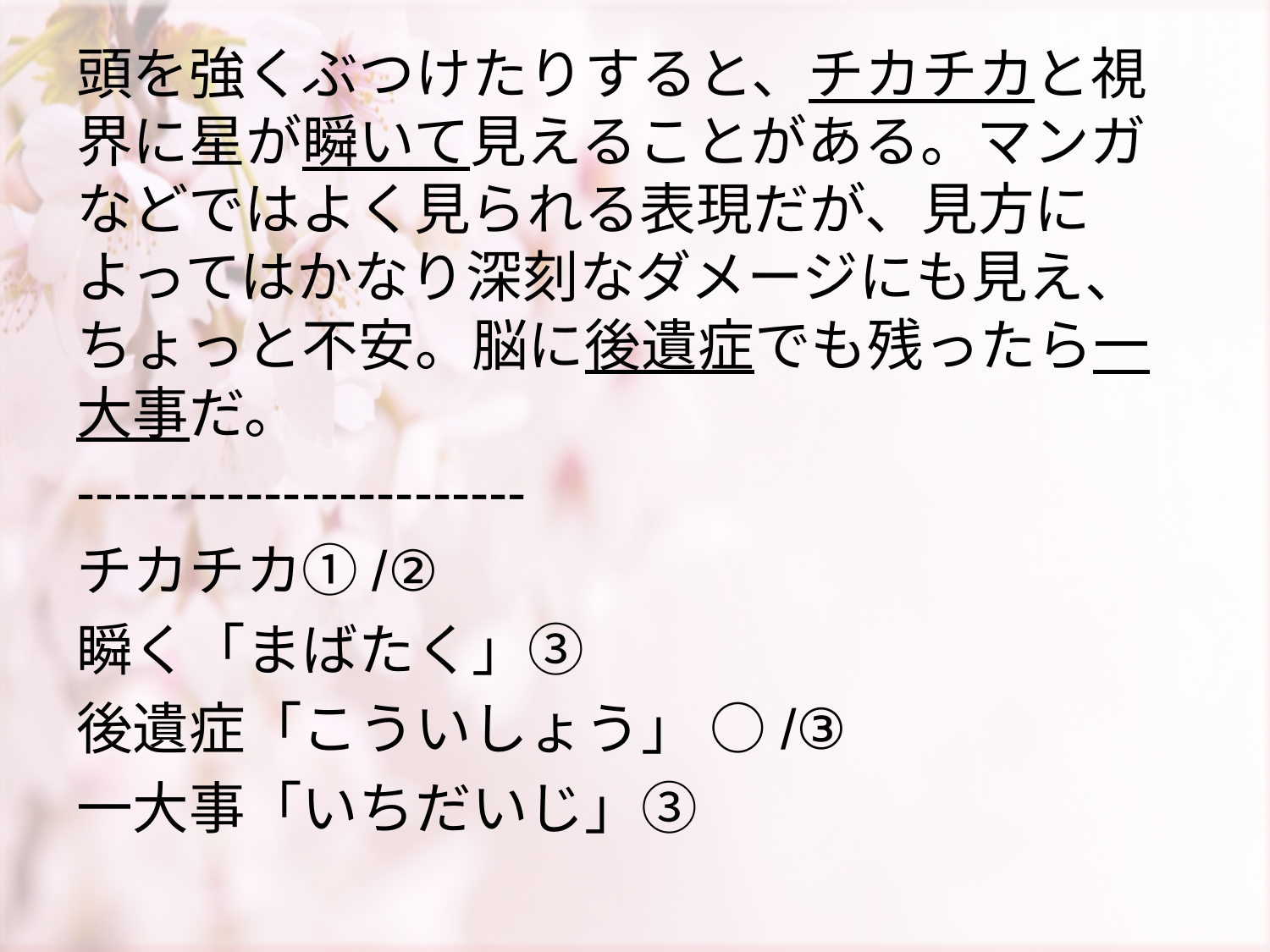

頭を強くぶつけたりすると、チカチカと視界に星が瞬いて見えることがある。マンガなどではよく見られる表現だが、見方によってはかなり深刻なダメージにも見え、ちょっと不安。脳に後遺症でも残ったら一大事だ。
------------------------
チカチカ①/②
瞬く「まばたく」③
後遺症「こういしょう」 ○/③
一大事「いちだいじ」③